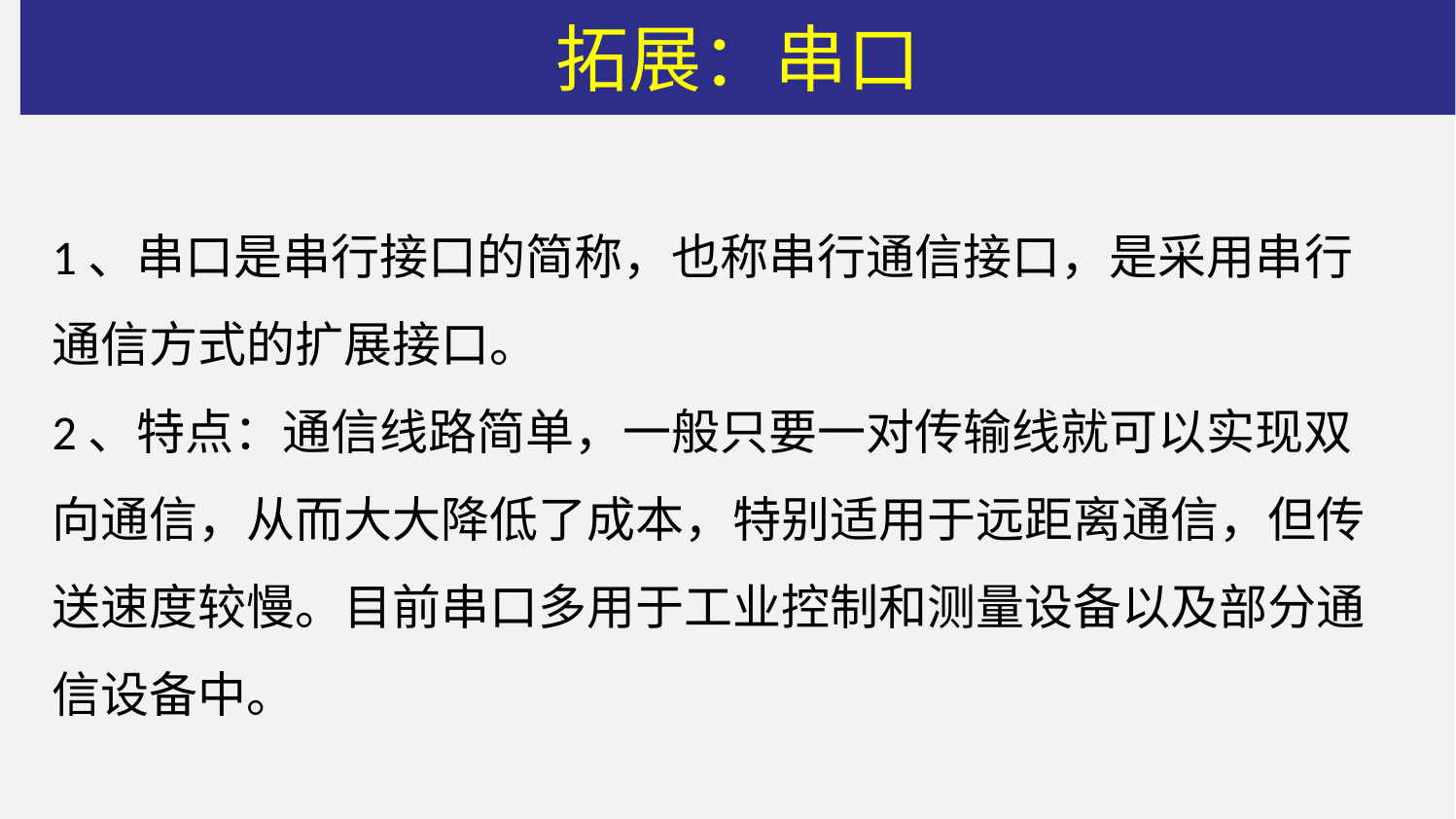

# 拓展：串口
1、串口是串行接口的简称，也称串行通信接口，是采用串行通信方式的扩展接口。
2、特点：通信线路简单，一般只要一对传输线就可以实现双向通信，从而大大降低了成本，特别适用于远距离通信，但传送速度较慢。目前串口多用于工业控制和测量设备以及部分通信设备中。